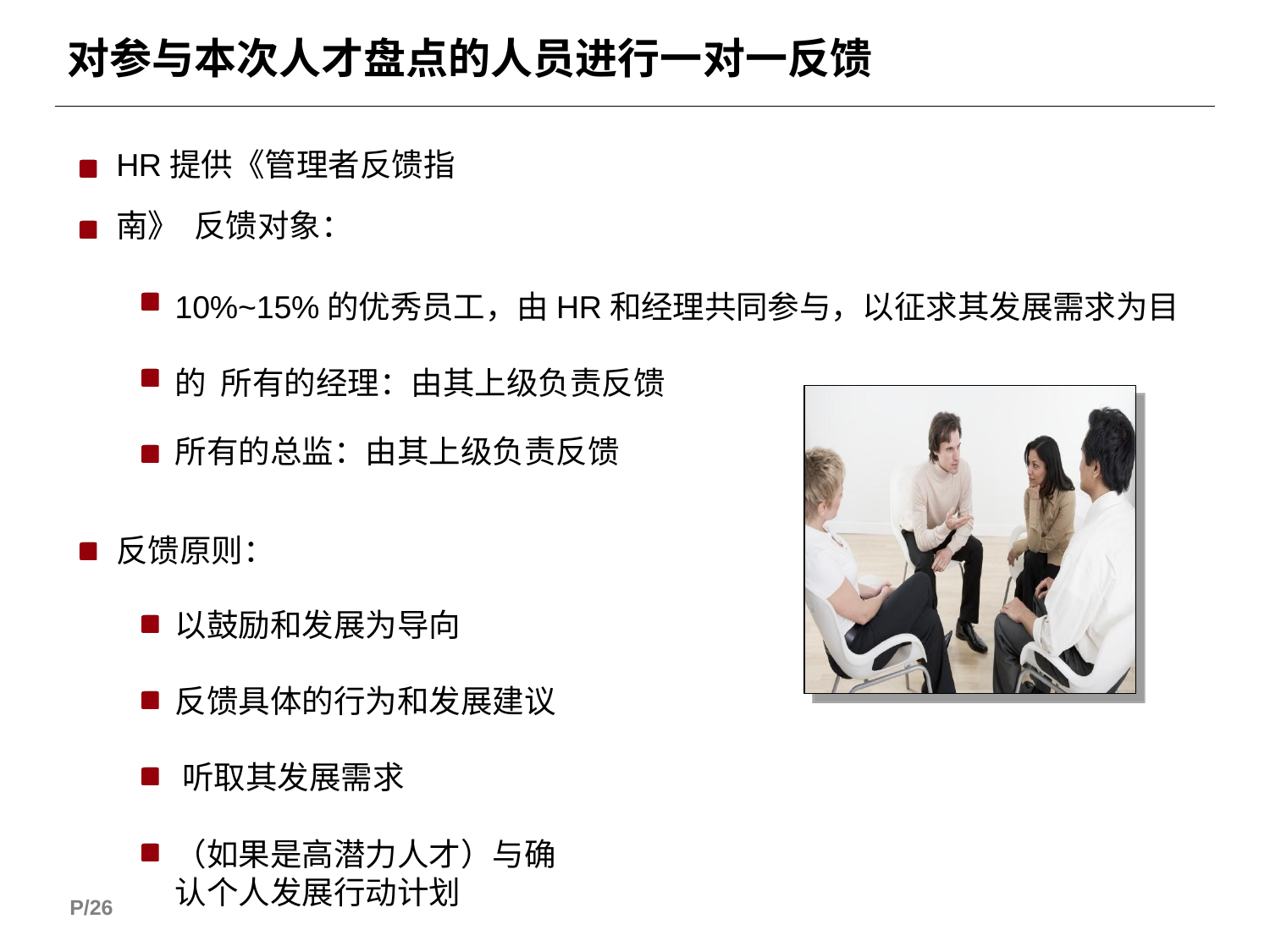

# 对参与本次人才盘点的人员进行一对一反馈
HR提供《管理者反馈指南》  反馈对象：
10%~15%的优秀员工，由HR和经理共同参与，以征求其发展需求为目的  所有的经理：由其上级负责反馈

所有的总监：由其上级负责反馈

反馈原则：

以鼓励和发展为导向
反馈具体的行为和发展建议  听取其发展需求

（如果是高潜力人才）与确认个人发展行动计划

P/26